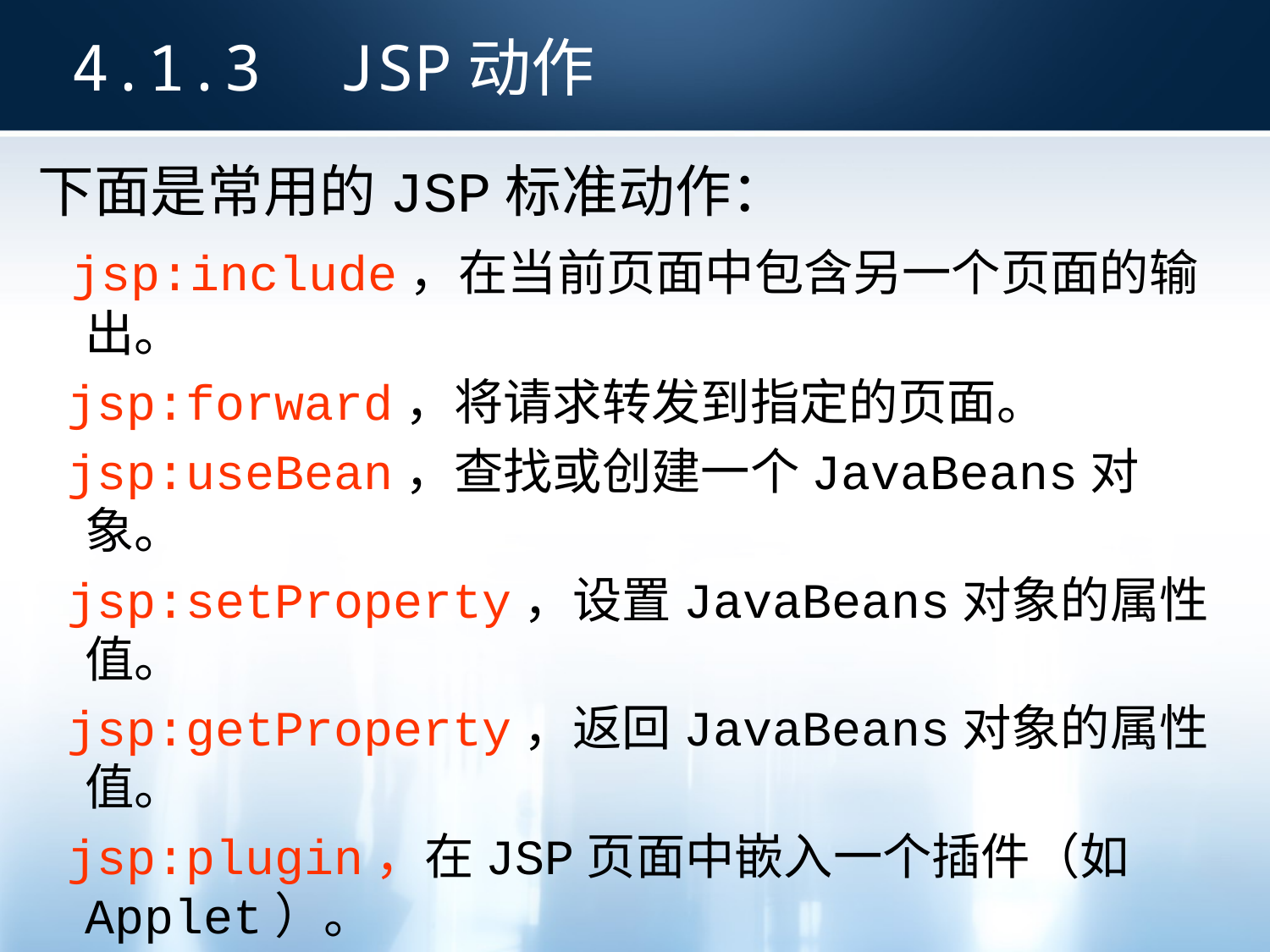

4.1.3  JSP动作
下面是常用的JSP标准动作：
 jsp:include，在当前页面中包含另一个页面的输出。
 jsp:forward，将请求转发到指定的页面。
 jsp:useBean，查找或创建一个JavaBeans对象。
 jsp:setProperty，设置JavaBeans对象的属性值。
 jsp:getProperty，返回JavaBeans对象的属性值。
 jsp:plugin，在JSP页面中嵌入一个插件（如Applet）。